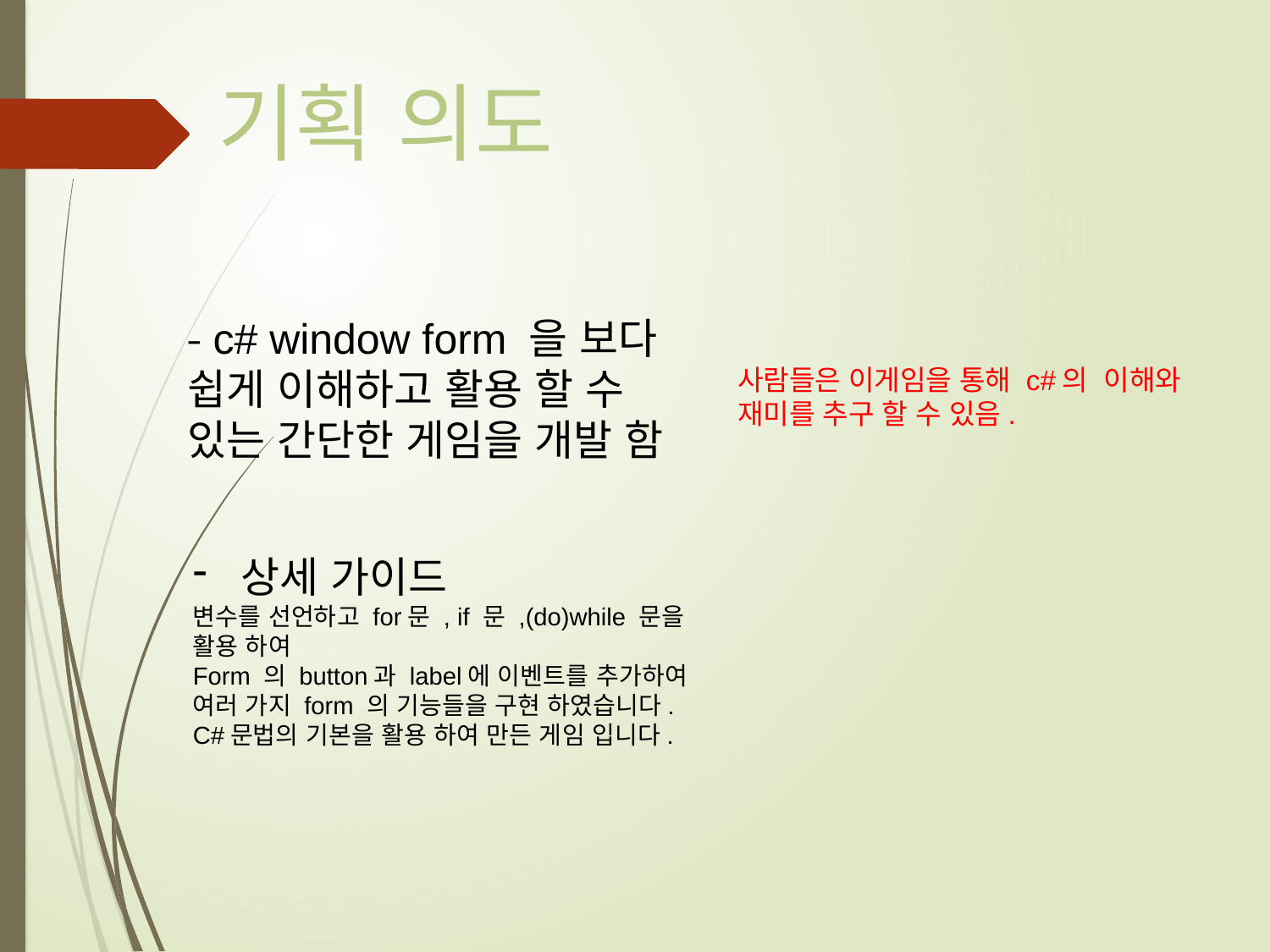

# 기획 의도
- c# window form 을 보다  쉽게 이해하고 활용 할 수 있는 간단한 게임을 개발 함
사람들은 이게임을 통해 c#의  이해와 재미를 추구 할 수 있음.
상세 가이드
변수를 선언하고 for문 , if 문 ,(do)while 문을 활용 하여
Form 의 button과 label에 이벤트를 추가하여  여러 가지 form 의 기능들을 구현 하였습니다.
C#문법의 기본을 활용 하여 만든 게임 입니다.